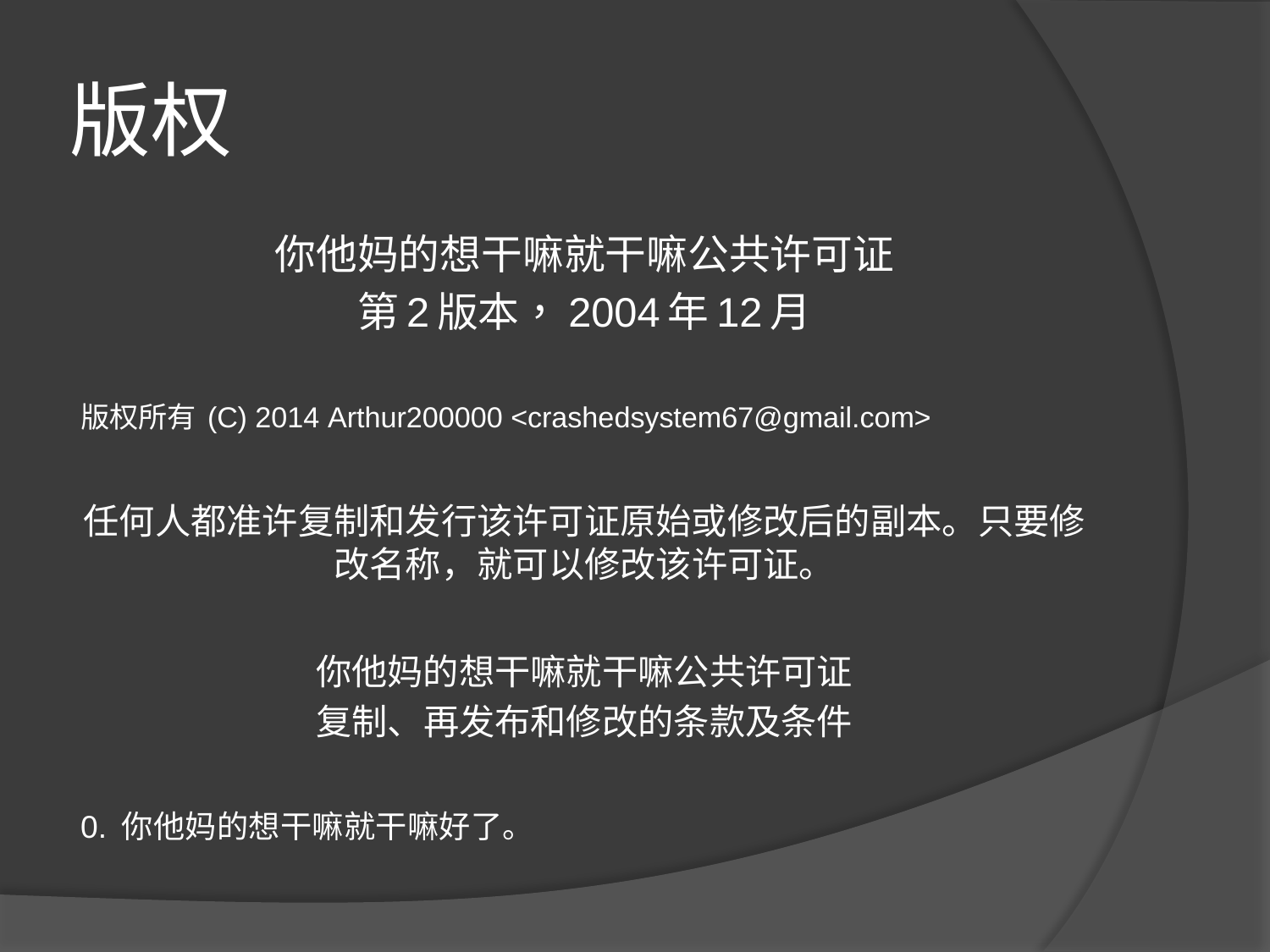

# 版权
你他妈的想干嘛就干嘛公共许可证
第2版本，2004年12月

版权所有 (C) 2014 Arthur200000 <crashedsystem67@gmail.com>

任何人都准许复制和发行该许可证原始或修改后的副本。只要修改名称，就可以修改该许可证。

你他妈的想干嘛就干嘛公共许可证
复制、再发布和修改的条款及条件

0. 你他妈的想干嘛就干嘛好了。